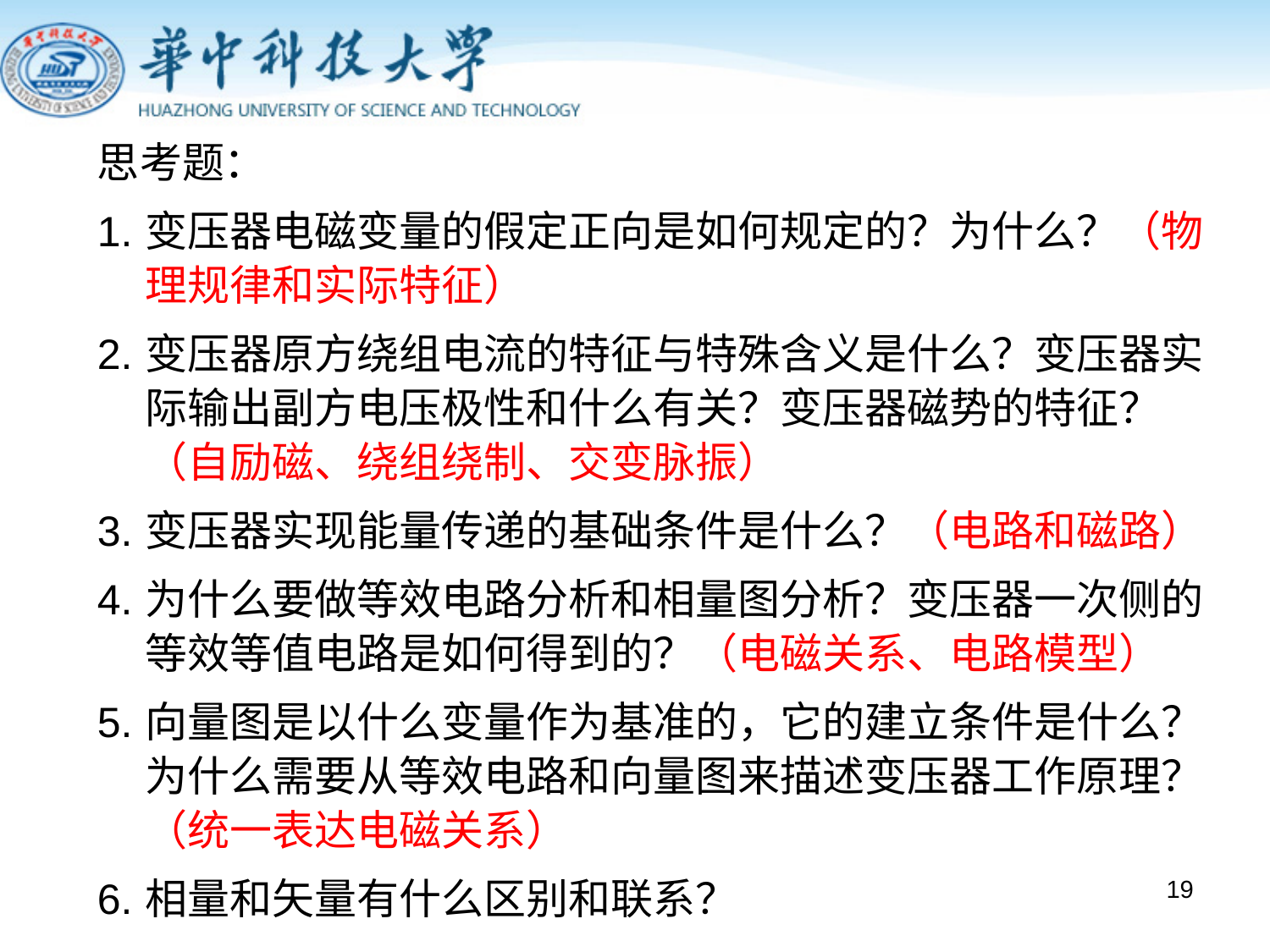

思考题：
变压器电磁变量的假定正向是如何规定的？为什么？（物理规律和实际特征）
变压器原方绕组电流的特征与特殊含义是什么？变压器实际输出副方电压极性和什么有关？变压器磁势的特征？（自励磁、绕组绕制、交变脉振）
变压器实现能量传递的基础条件是什么？（电路和磁路）
为什么要做等效电路分析和相量图分析？变压器一次侧的等效等值电路是如何得到的？（电磁关系、电路模型）
向量图是以什么变量作为基准的，它的建立条件是什么？为什么需要从等效电路和向量图来描述变压器工作原理？（统一表达电磁关系）
相量和矢量有什么区别和联系？
19